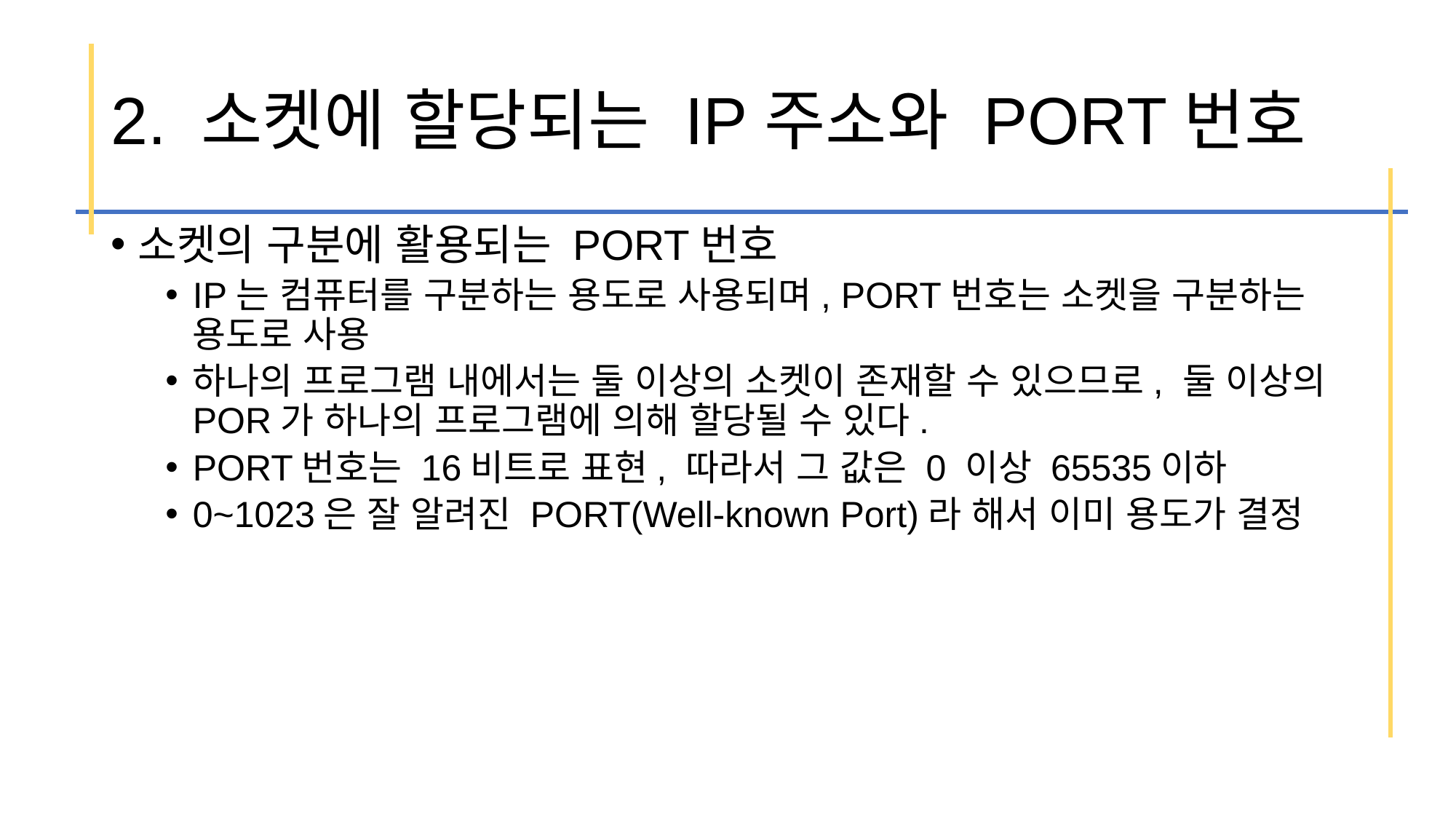

# 2. 소켓에 할당되는 IP주소와 PORT번호
소켓의 구분에 활용되는 PORT번호
IP는 컴퓨터를 구분하는 용도로 사용되며, PORT번호는 소켓을 구분하는 용도로 사용
하나의 프로그램 내에서는 둘 이상의 소켓이 존재할 수 있으므로, 둘 이상의 POR가 하나의 프로그램에 의해 할당될 수 있다.
PORT번호는 16비트로 표현, 따라서 그 값은 0 이상 65535이하
0~1023은 잘 알려진 PORT(Well-known Port)라 해서 이미 용도가 결정